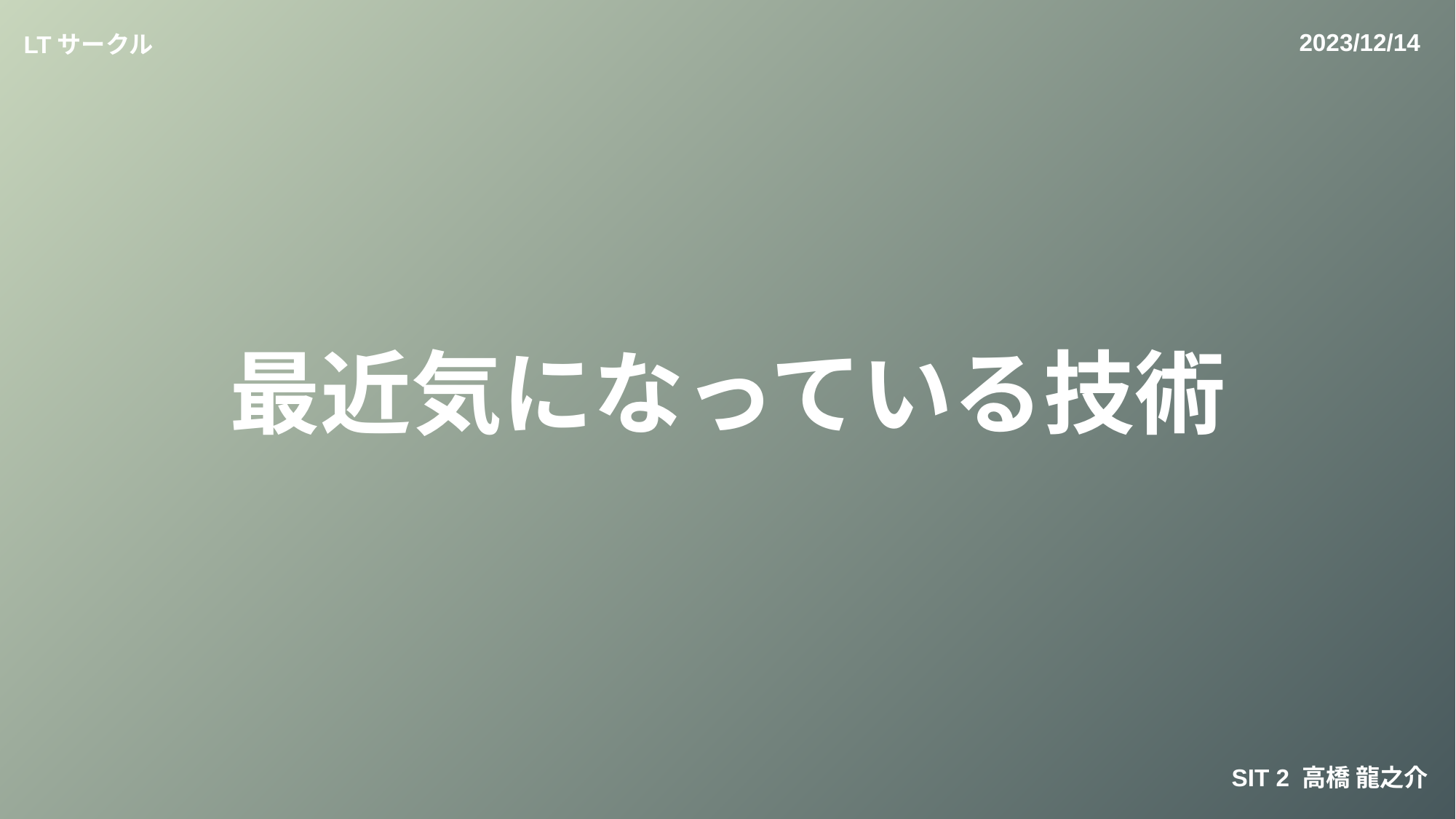

2023/12/14
LTサークル
最近気になっている技術
SIT 2 高橋 龍之介